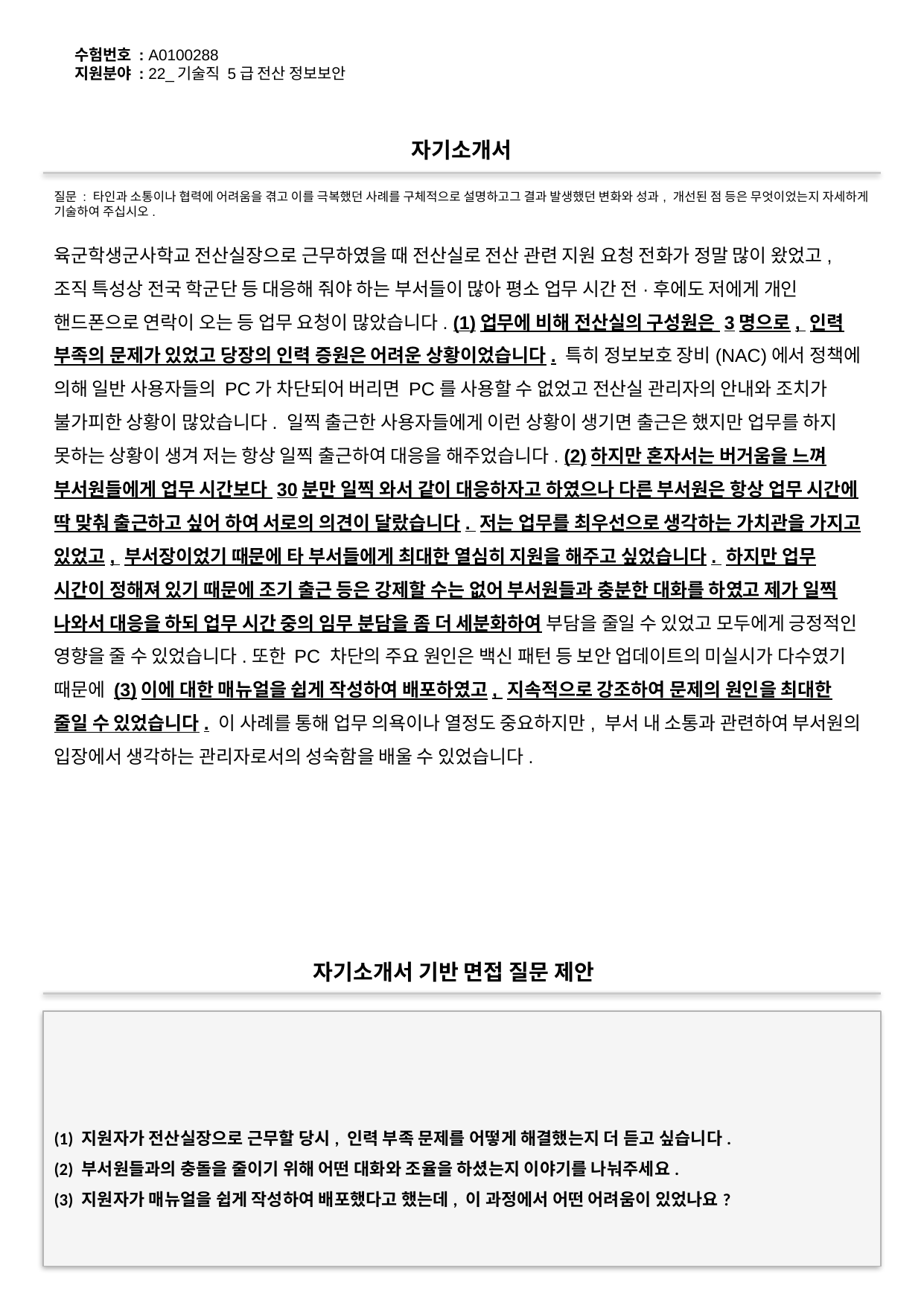

수험번호 : A0100288
지원분야 : 22_기술직 5급 전산 정보보안
#

자기소개서

질문 : 타인과 소통이나 협력에 어려움을 겪고 이를 극복했던 사례를 구체적으로 설명하고그 결과 발생했던 변화와 성과, 개선된 점 등은 무엇이었는지 자세하게 기술하여 주십시오.

육군학생군사학교 전산실장으로 근무하였을 때 전산실로 전산 관련 지원 요청 전화가 정말 많이 왔었고, 조직 특성상 전국 학군단 등 대응해 줘야 하는 부서들이 많아 평소 업무 시간 전·후에도 저에게 개인 핸드폰으로 연락이 오는 등 업무 요청이 많았습니다. (1)업무에 비해 전산실의 구성원은 3명으로, 인력 부족의 문제가 있었고 당장의 인력 증원은 어려운 상황이었습니다. 특히 정보보호 장비(NAC)에서 정책에 의해 일반 사용자들의 PC가 차단되어 버리면 PC를 사용할 수 없었고 전산실 관리자의 안내와 조치가 불가피한 상황이 많았습니다. 일찍 출근한 사용자들에게 이런 상황이 생기면 출근은 했지만 업무를 하지 못하는 상황이 생겨 저는 항상 일찍 출근하여 대응을 해주었습니다. (2)하지만 혼자서는 버거움을 느껴 부서원들에게 업무 시간보다 30분만 일찍 와서 같이 대응하자고 하였으나 다른 부서원은 항상 업무 시간에 딱 맞춰 출근하고 싶어 하여 서로의 의견이 달랐습니다. 저는 업무를 최우선으로 생각하는 가치관을 가지고 있었고, 부서장이었기 때문에 타 부서들에게 최대한 열심히 지원을 해주고 싶었습니다. 하지만 업무 시간이 정해져 있기 때문에 조기 출근 등은 강제할 수는 없어 부서원들과 충분한 대화를 하였고 제가 일찍 나와서 대응을 하되 업무 시간 중의 임무 분담을 좀 더 세분화하여 부담을 줄일 수 있었고 모두에게 긍정적인 영향을 줄 수 있었습니다.또한 PC 차단의 주요 원인은 백신 패턴 등 보안 업데이트의 미실시가 다수였기 때문에 (3)이에 대한 매뉴얼을 쉽게 작성하여 배포하였고, 지속적으로 강조하여 문제의 원인을 최대한 줄일 수 있었습니다. 이 사례를 통해 업무 의욕이나 열정도 중요하지만, 부서 내 소통과 관련하여 부서원의 입장에서 생각하는 관리자로서의 성숙함을 배울 수 있었습니다.

자기소개서 기반 면접 질문 제안

(1) 지원자가 전산실장으로 근무할 당시, 인력 부족 문제를 어떻게 해결했는지 더 듣고 싶습니다.
(2) 부서원들과의 충돌을 줄이기 위해 어떤 대화와 조율을 하셨는지 이야기를 나눠주세요.
(3) 지원자가 매뉴얼을 쉽게 작성하여 배포했다고 했는데, 이 과정에서 어떤 어려움이 있었나요?